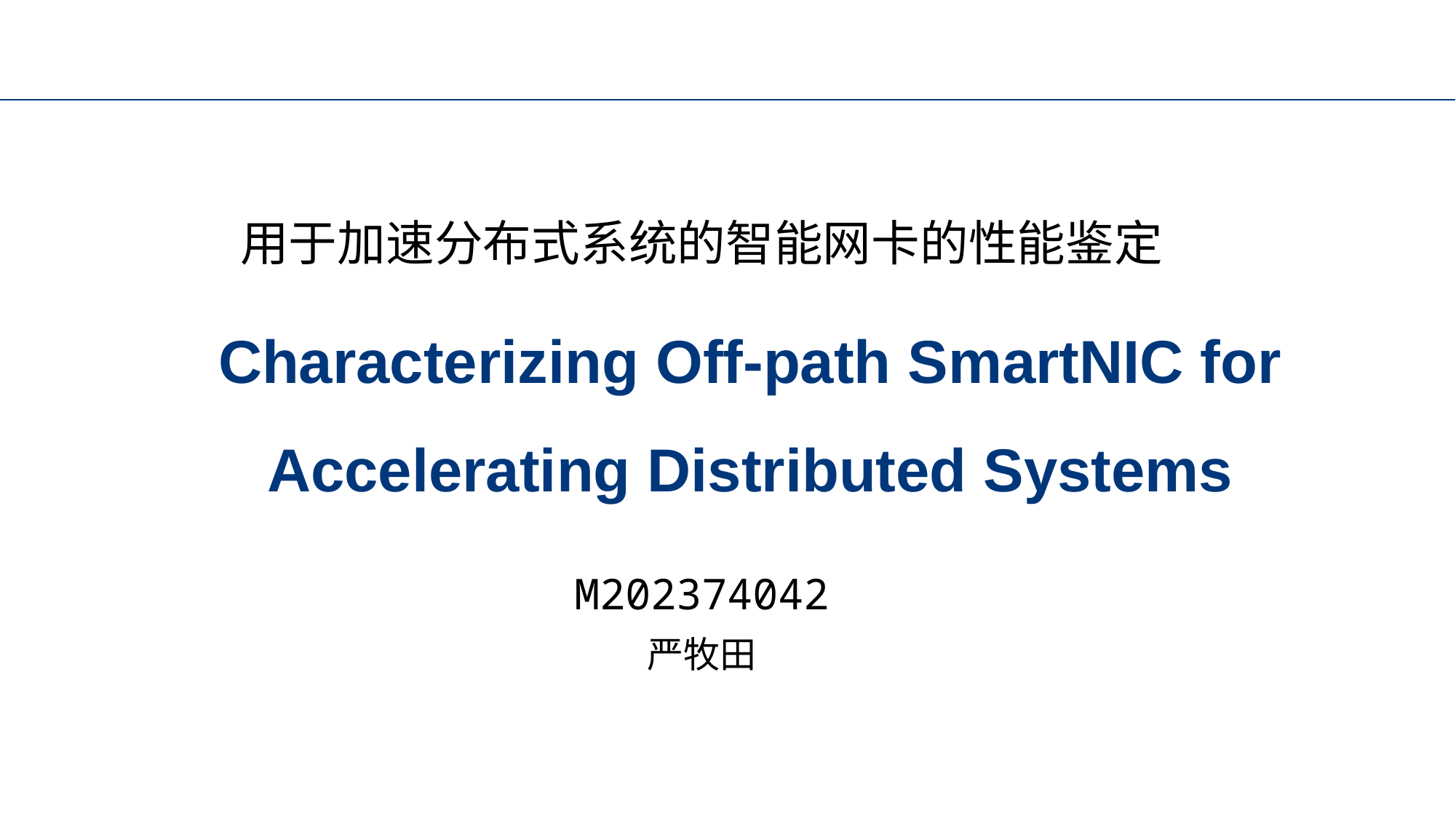

用于加速分布式系统的智能网卡的性能鉴定
Characterizing Off-path SmartNIC for Accelerating Distributed Systems
M202374042
严牧田